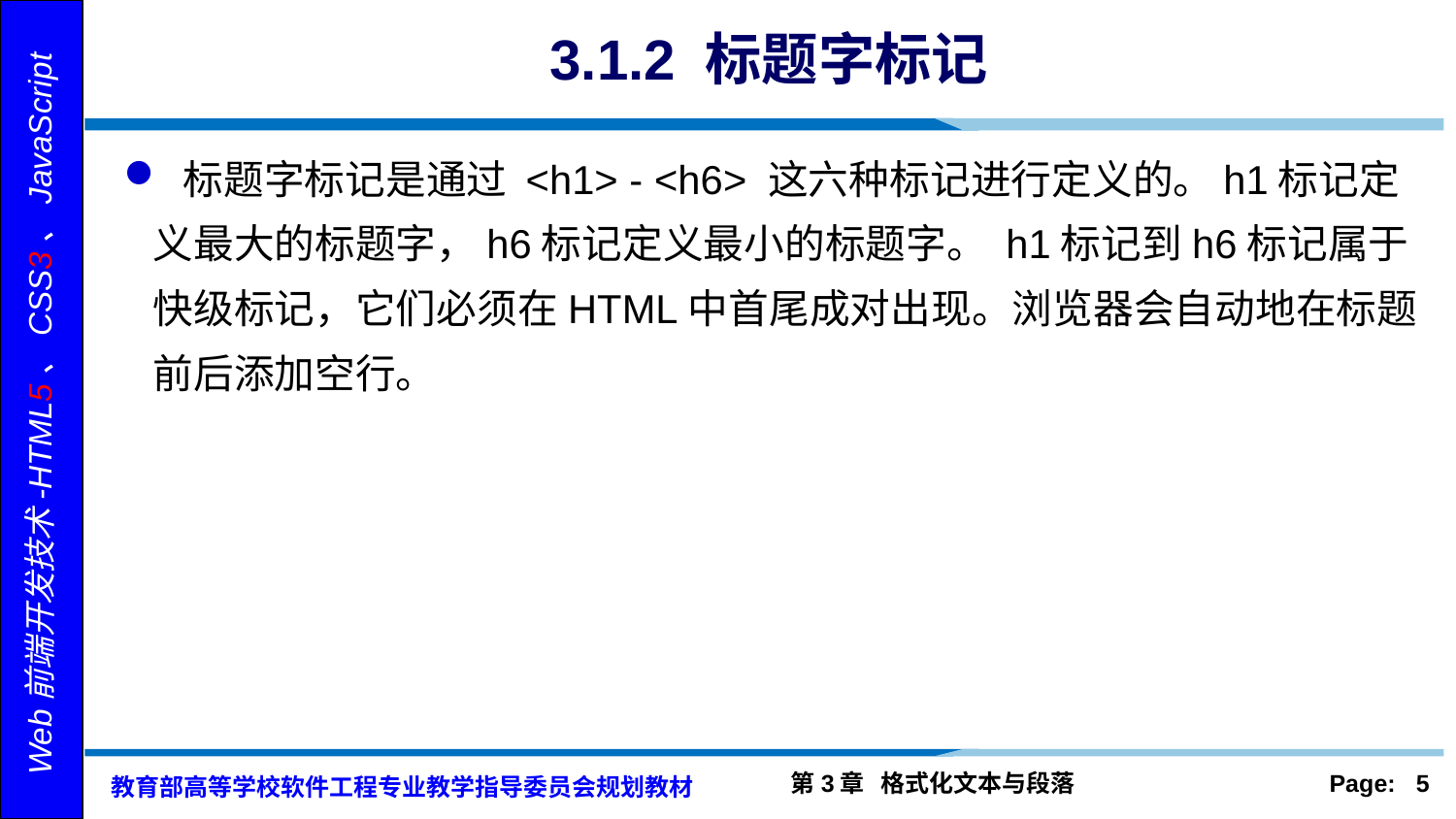

# 3.1.2 标题字标记
 标题字标记是通过 <h1> - <h6> 这六种标记进行定义的。h1标记定义最大的标题字，h6标记定义最小的标题字。 h1标记到h6标记属于快级标记，它们必须在HTML中首尾成对出现。浏览器会自动地在标题前后添加空行。